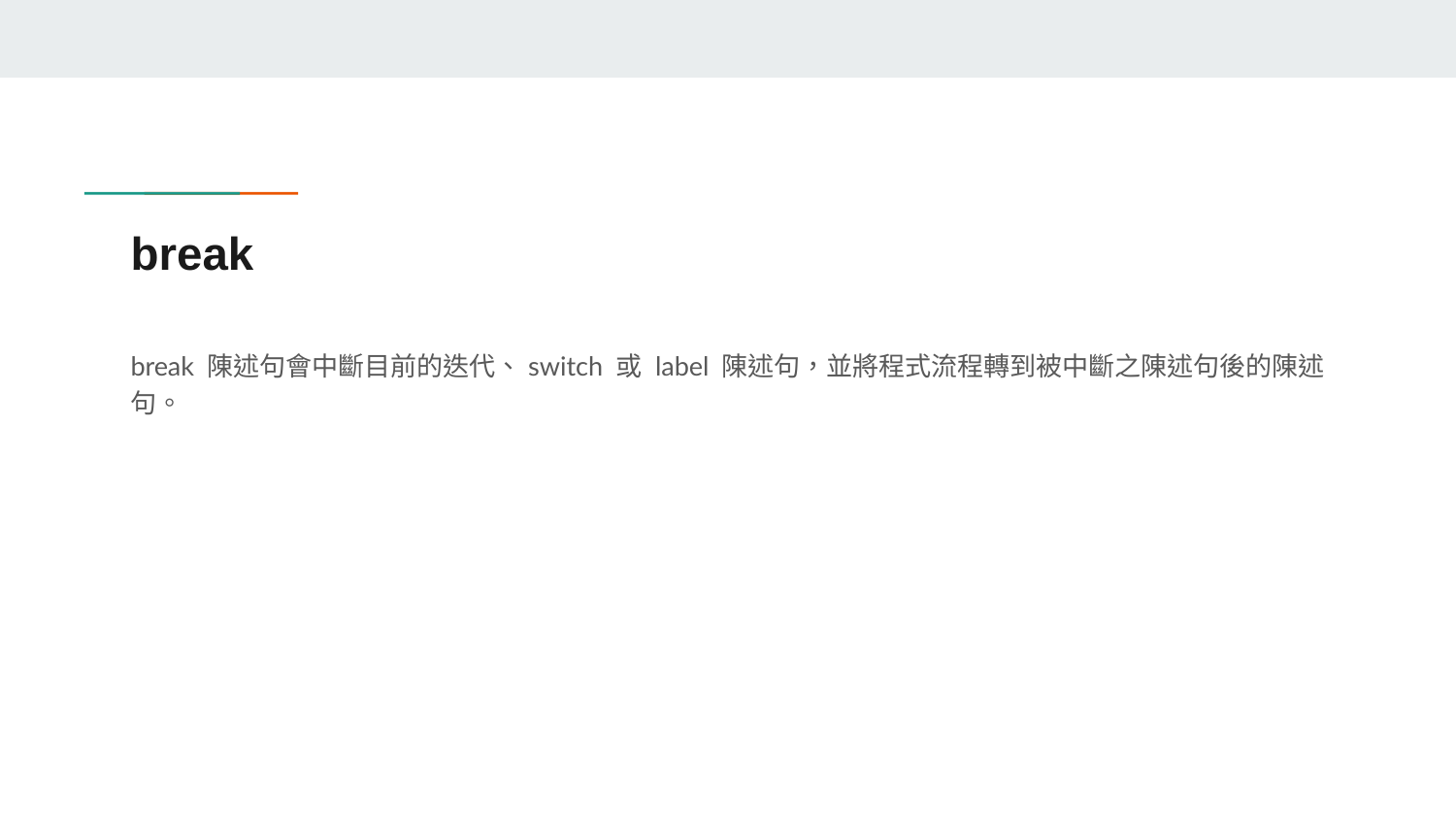

# break
break 陳述句會中斷目前的迭代、switch 或 label 陳述句，並將程式流程轉到被中斷之陳述句後的陳述句。